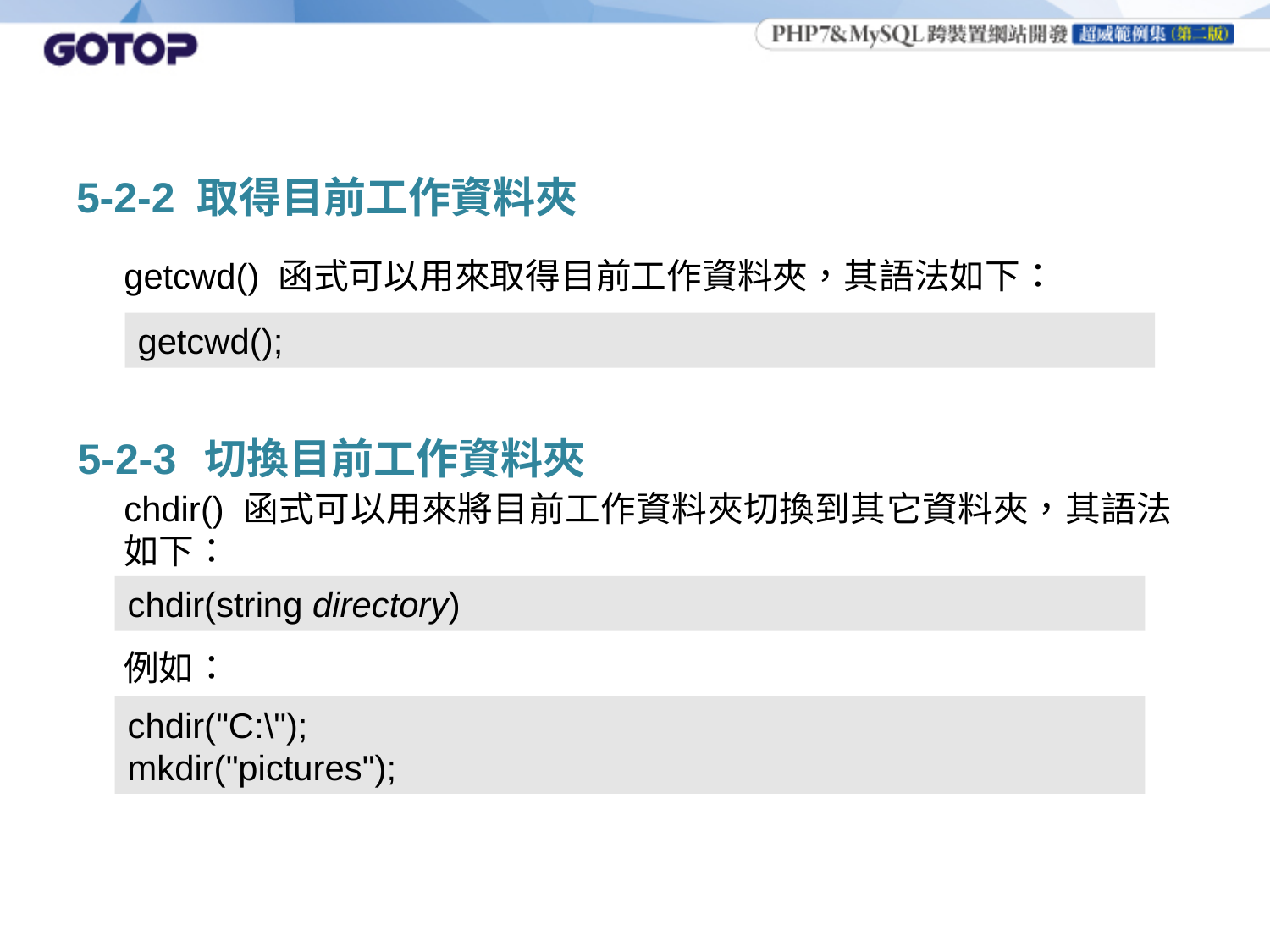

# 5-2-2 取得目前工作資料夾
	getcwd() 函式可以用來取得目前工作資料夾，其語法如下：

	chdir() 函式可以用來將目前工作資料夾切換到其它資料夾，其語法如下：

	例如：

getcwd();
5-2-3	切換目前工作資料夾
chdir(string directory)
chdir("C:\");
mkdir("pictures");